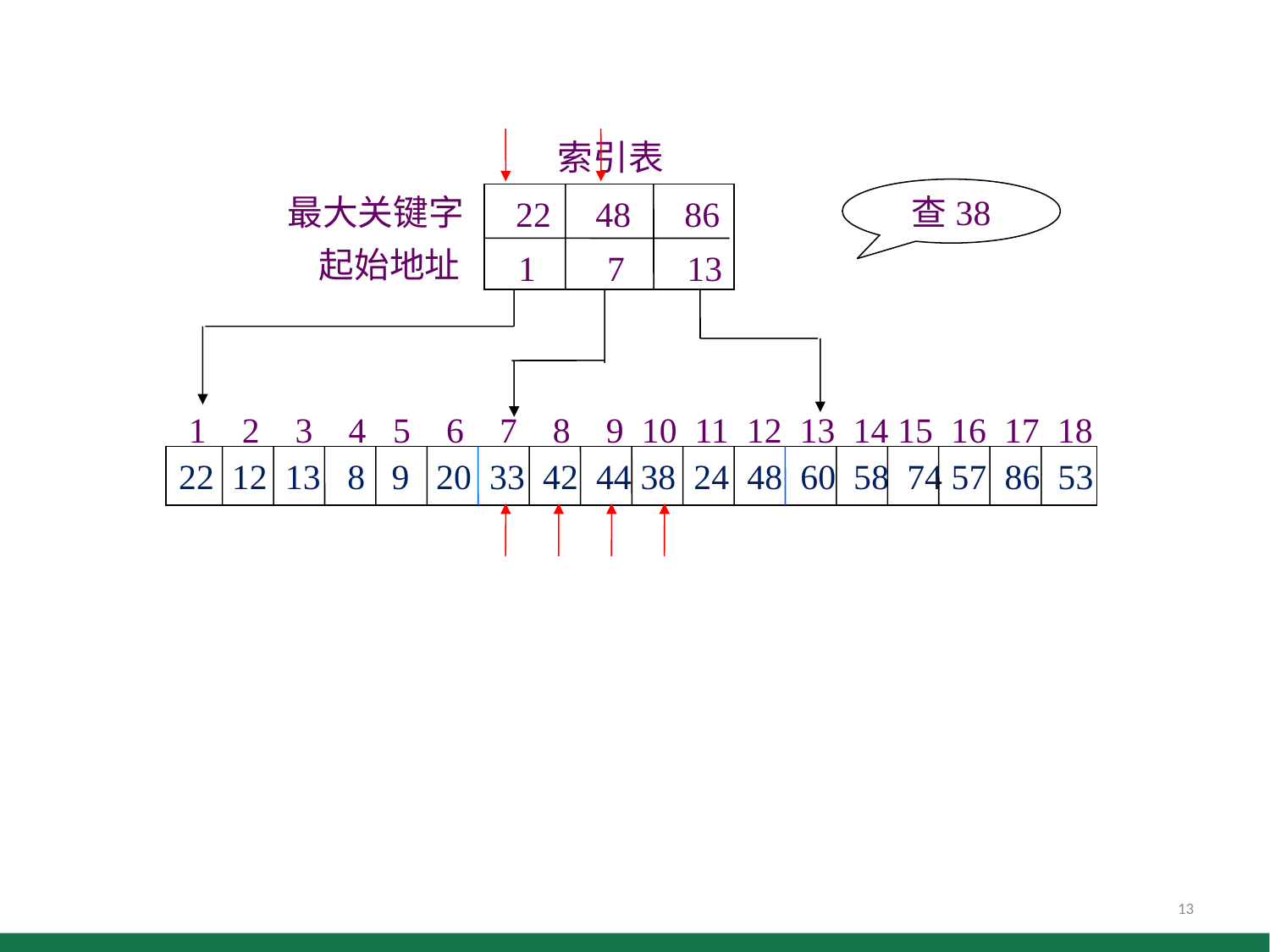

索引表

22     48      86
1        7       13

1    2    3    4   5    6    7    8    9  10  11  12  13  14 15  16  17  18
22  12  13   8   9   20  33  42  44 38  24  48  60  58  74 57  86  53

查38
最大关键字
起始地址

13